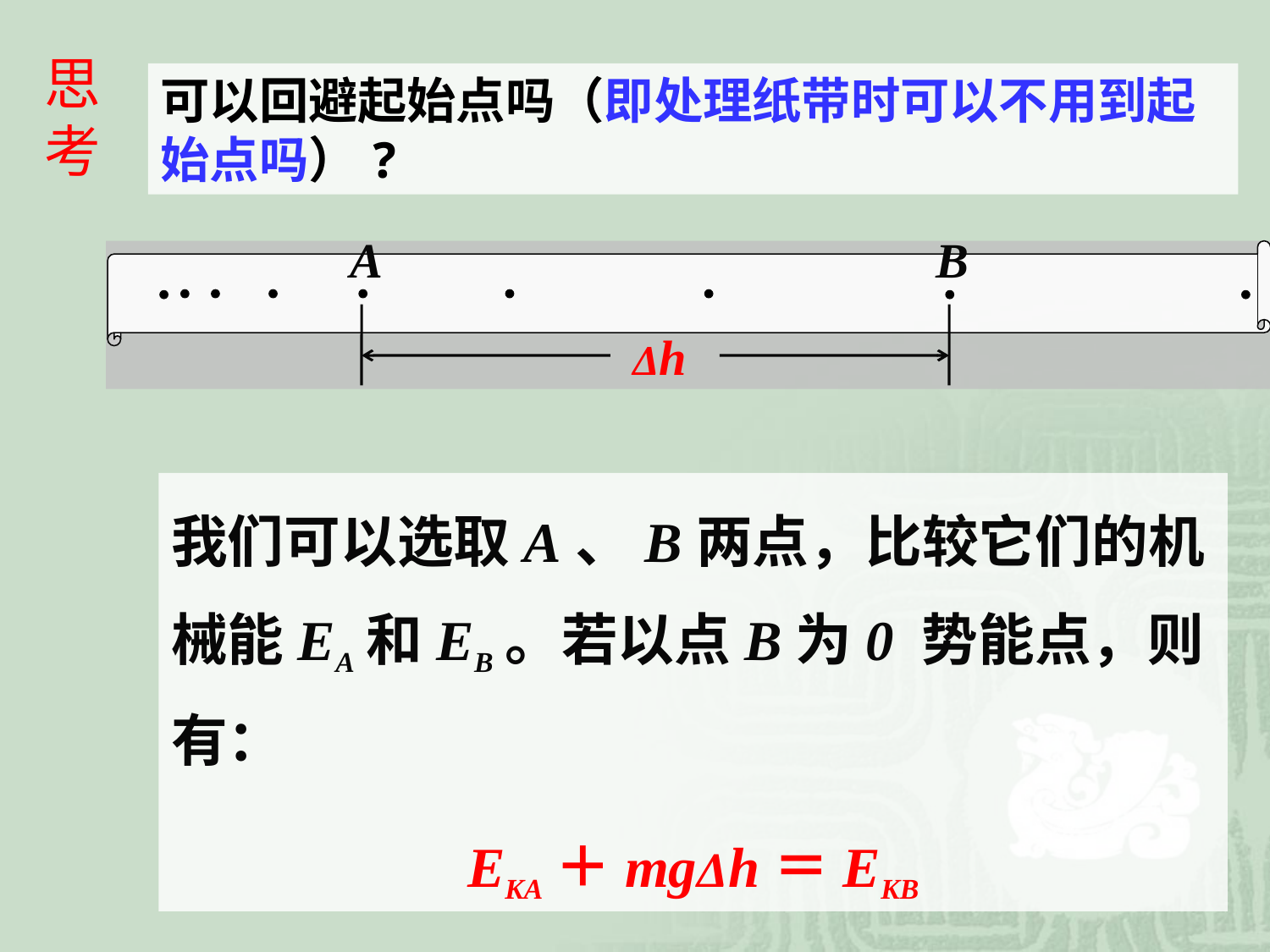

思考
可以回避起始点吗（即处理纸带时可以不用到起始点吗）?
A
B

Δh

我们可以选取A、B两点，比较它们的机械能EA和EB。若以点B为0 势能点，则有：
EKA＋mgΔh＝EKB